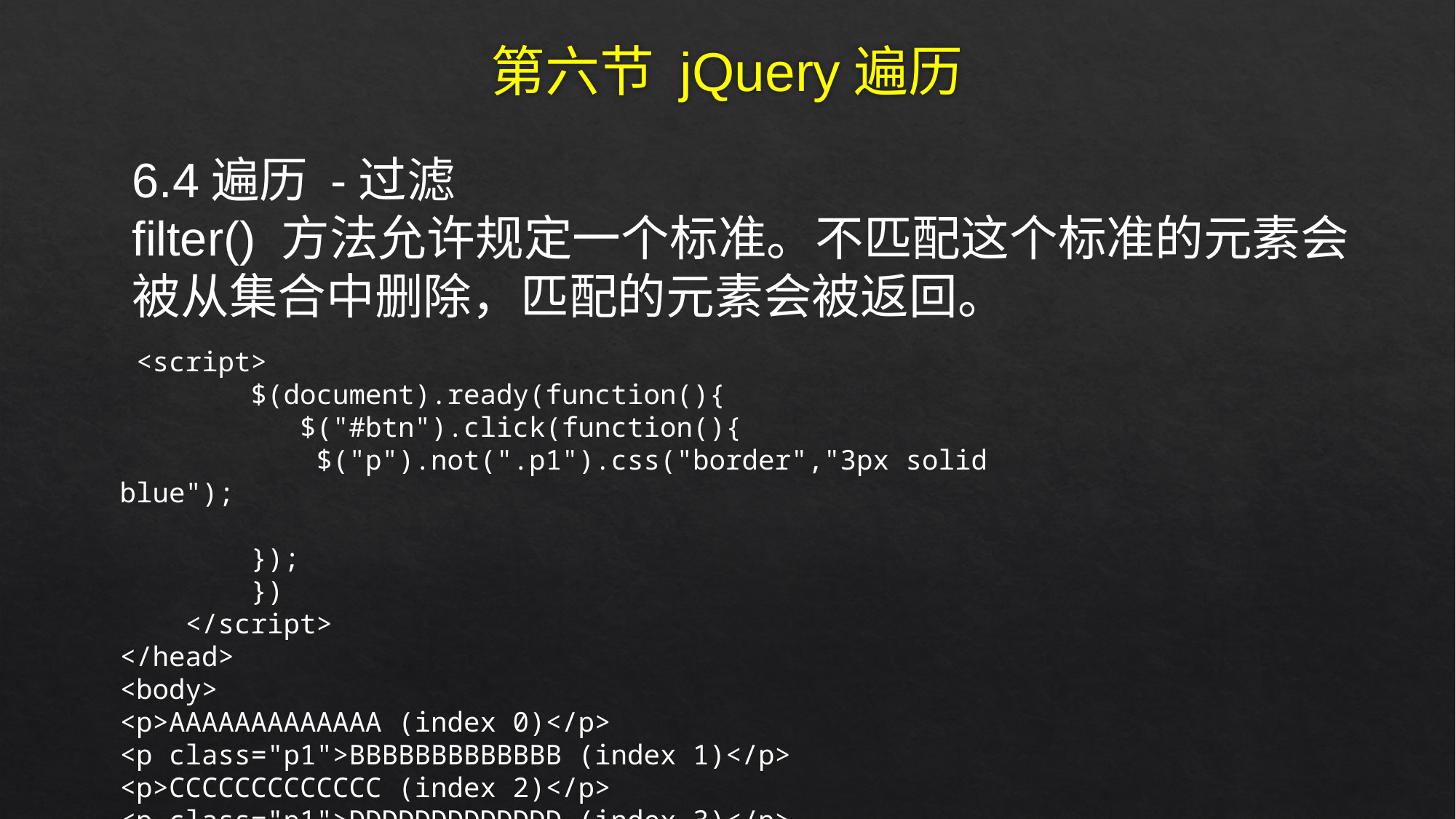

# 第六节 jQuery遍历
6.4遍历 -过滤
filter() 方法允许规定一个标准。不匹配这个标准的元素会
被从集合中删除，匹配的元素会被返回。

 <script>
        $(document).ready(function(){
           $("#btn").click(function(){
            $("p").not(".p1").css("border","3px solid blue");

        });
        })
    </script>
</head>
<body>
<p>AAAAAAAAAAAAA (index 0)</p>
<p class="p1">BBBBBBBBBBBBB (index 1)</p>
<p>CCCCCCCCCCCCC (index 2)</p>
<p class="p1">DDDDDDDDDDDDD (index 3)</p>
<button id="btn">OK</button>
</body>
</html>